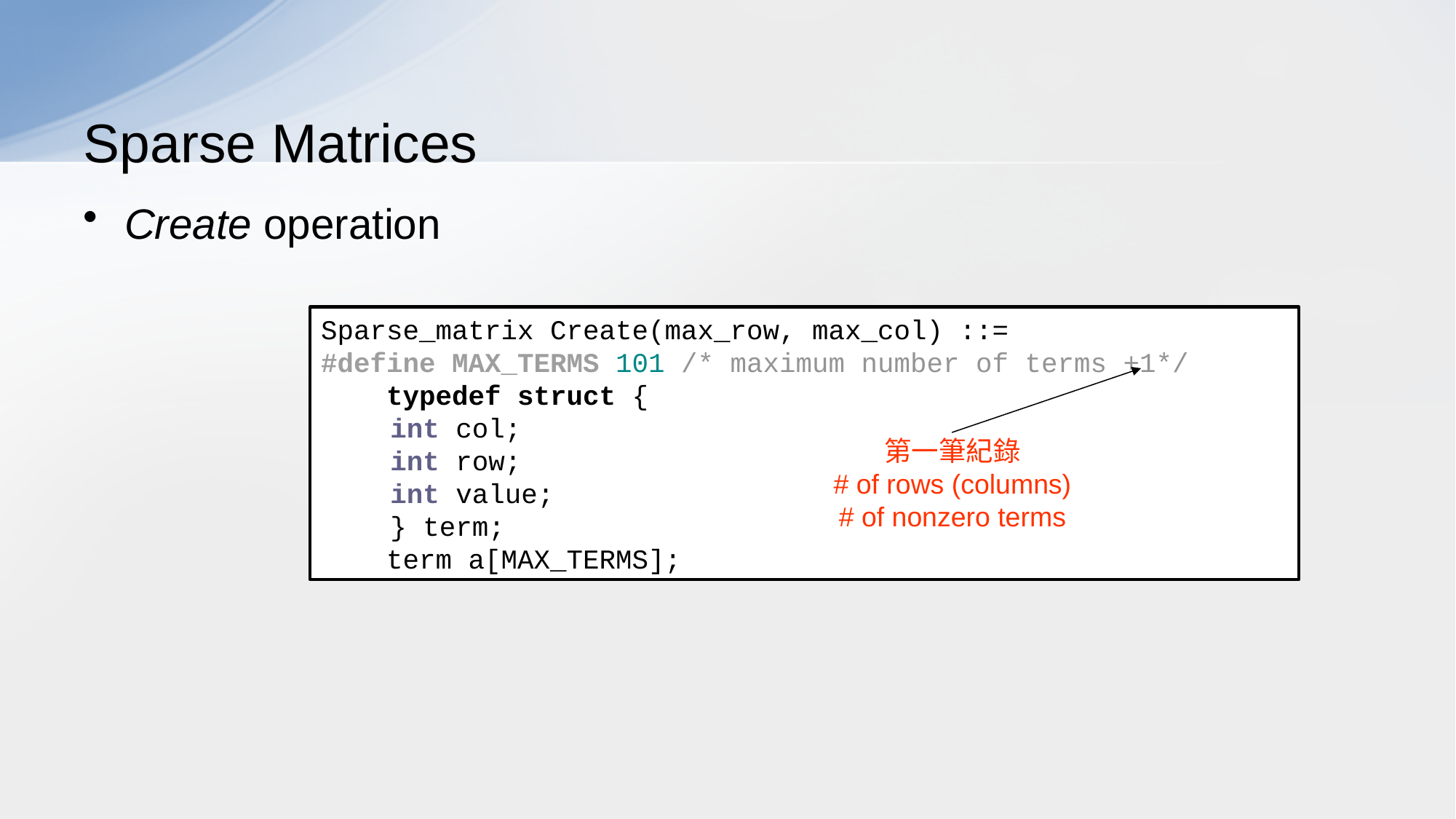

# Sparse Matrices
Create operation
Sparse_matrix Create(max_row, max_col) ::=
#define MAX_TERMS 101 /* maximum number of terms +1*/
    typedef struct {
	int col;
	int row;
	int value;
	} term;
    term a[MAX_TERMS];

第一筆紀錄
# of rows (columns)
# of nonzero terms